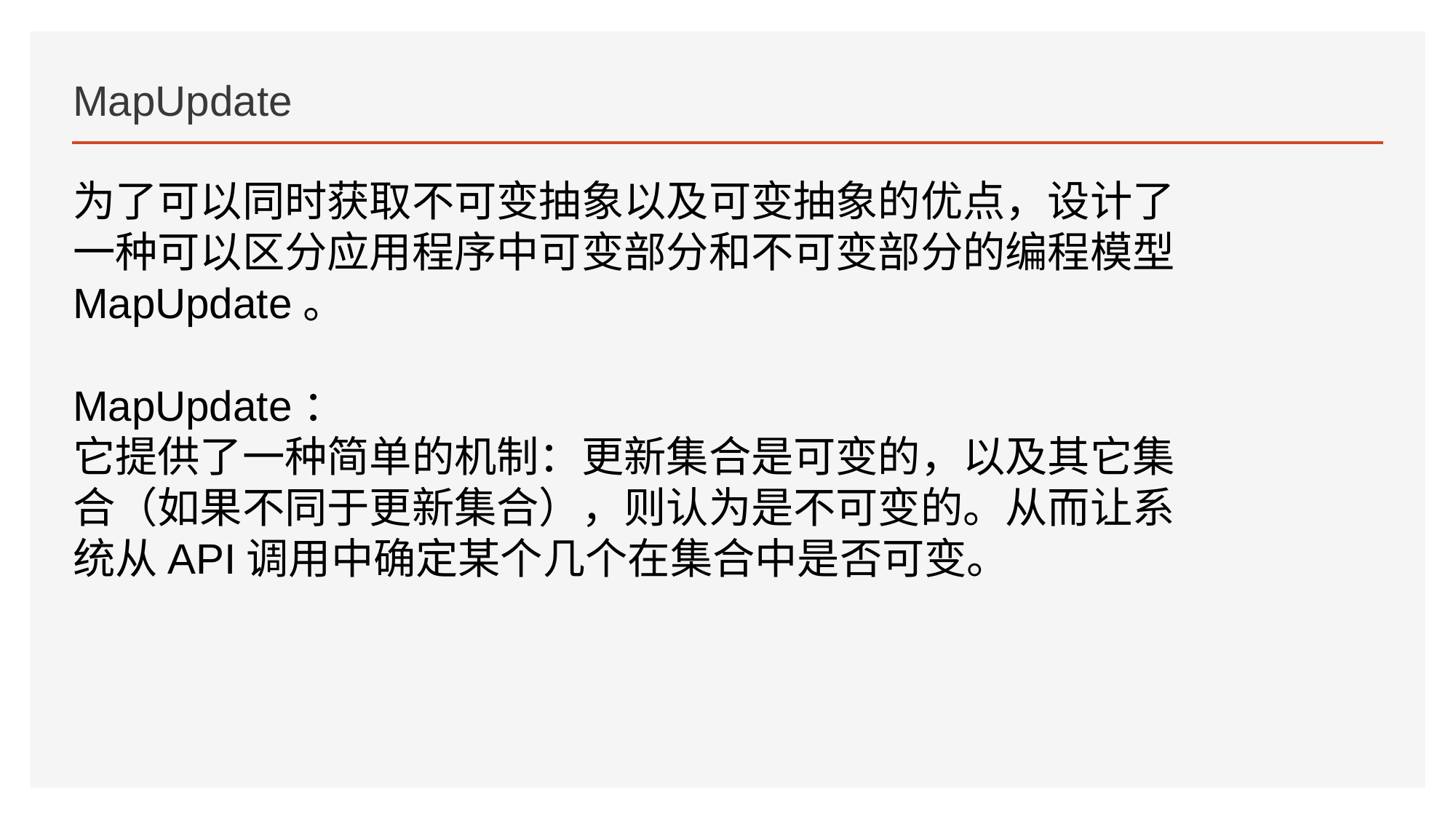

# MapUpdate
为了可以同时获取不可变抽象以及可变抽象的优点，设计了一种可以区分应用程序中可变部分和不可变部分的编程模型MapUpdate。
MapUpdate：
它提供了一种简单的机制：更新集合是可变的，以及其它集合（如果不同于更新集合），则认为是不可变的。从而让系统从API调用中确定某个几个在集合中是否可变。